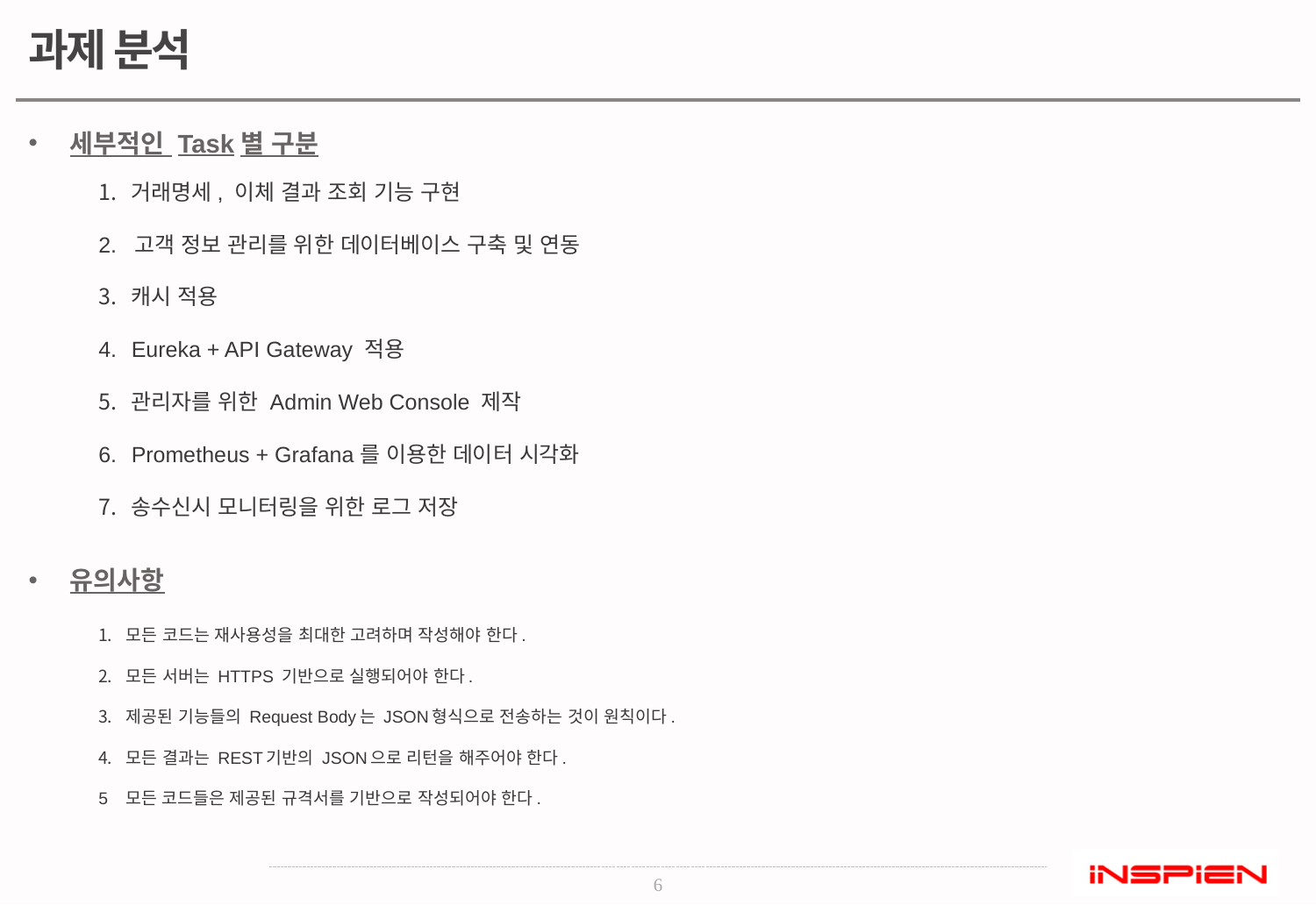

과제 분석
세부적인 Task별 구분

거래명세, 이체 결과 조회 기능 구현

2.  고객 정보 관리를 위한 데이터베이스 구축 및 연동

캐시 적용

Eureka + API Gateway 적용

관리자를 위한 Admin Web Console 제작

Prometheus + Grafana를 이용한 데이터 시각화

송수신시 모니터링을 위한 로그 저장

유의사항
모든 코드는 재사용성을 최대한 고려하며 작성해야 한다.

모든 서버는 HTTPS 기반으로 실행되어야 한다.

제공된 기능들의 Request Body는 JSON형식으로 전송하는 것이 원칙이다.

모든 결과는 REST기반의 JSON으로 리턴을 해주어야 한다.

5   모든 코드들은 제공된 규격서를 기반으로 작성되어야 한다.

6